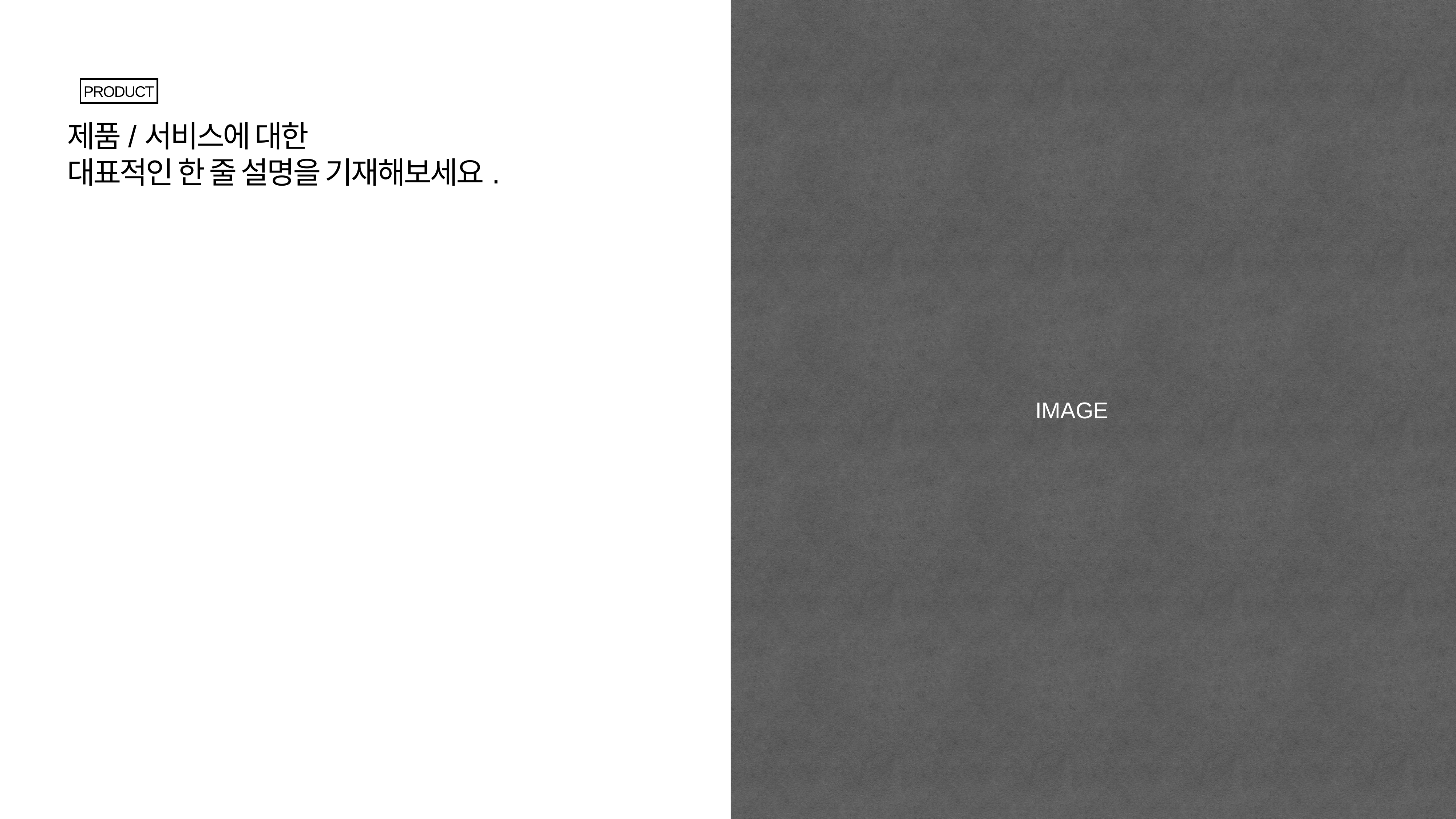

PRODUCT
제품/서비스에 대한
대표적인 한 줄 설명을 기재해보세요.
IMAGE